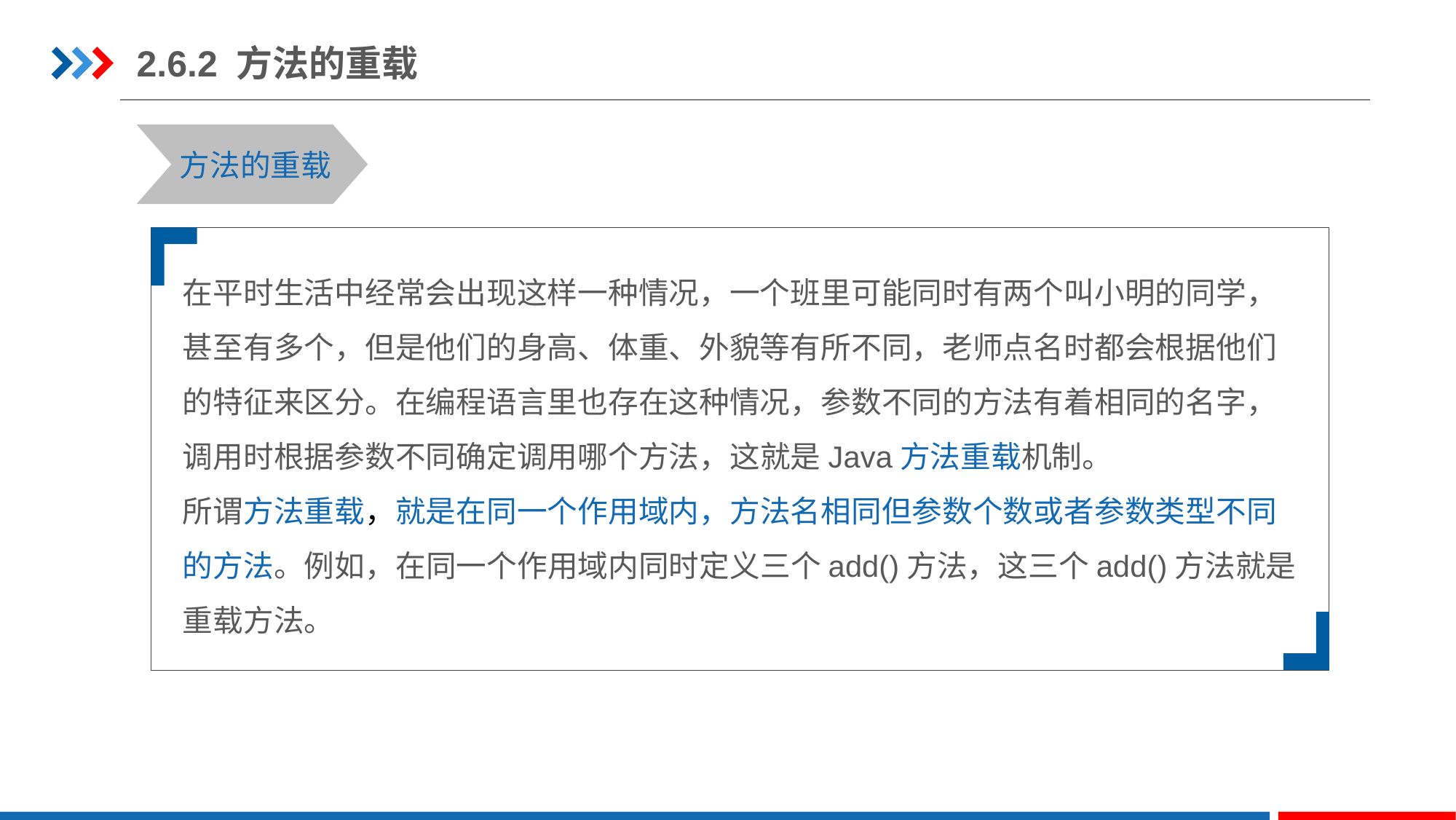

2.6.2 方法的重载

方法的重载

在平时生活中经常会出现这样一种情况，一个班里可能同时有两个叫小明的同学，甚至有多个，但是他们的身高、体重、外貌等有所不同，老师点名时都会根据他们的特征来区分。在编程语言里也存在这种情况，参数不同的方法有着相同的名字，调用时根据参数不同确定调用哪个方法，这就是Java方法重载机制。
所谓方法重载，就是在同一个作用域内，方法名相同但参数个数或者参数类型不同的方法。例如，在同一个作用域内同时定义三个add()方法，这三个add()方法就是重载方法。